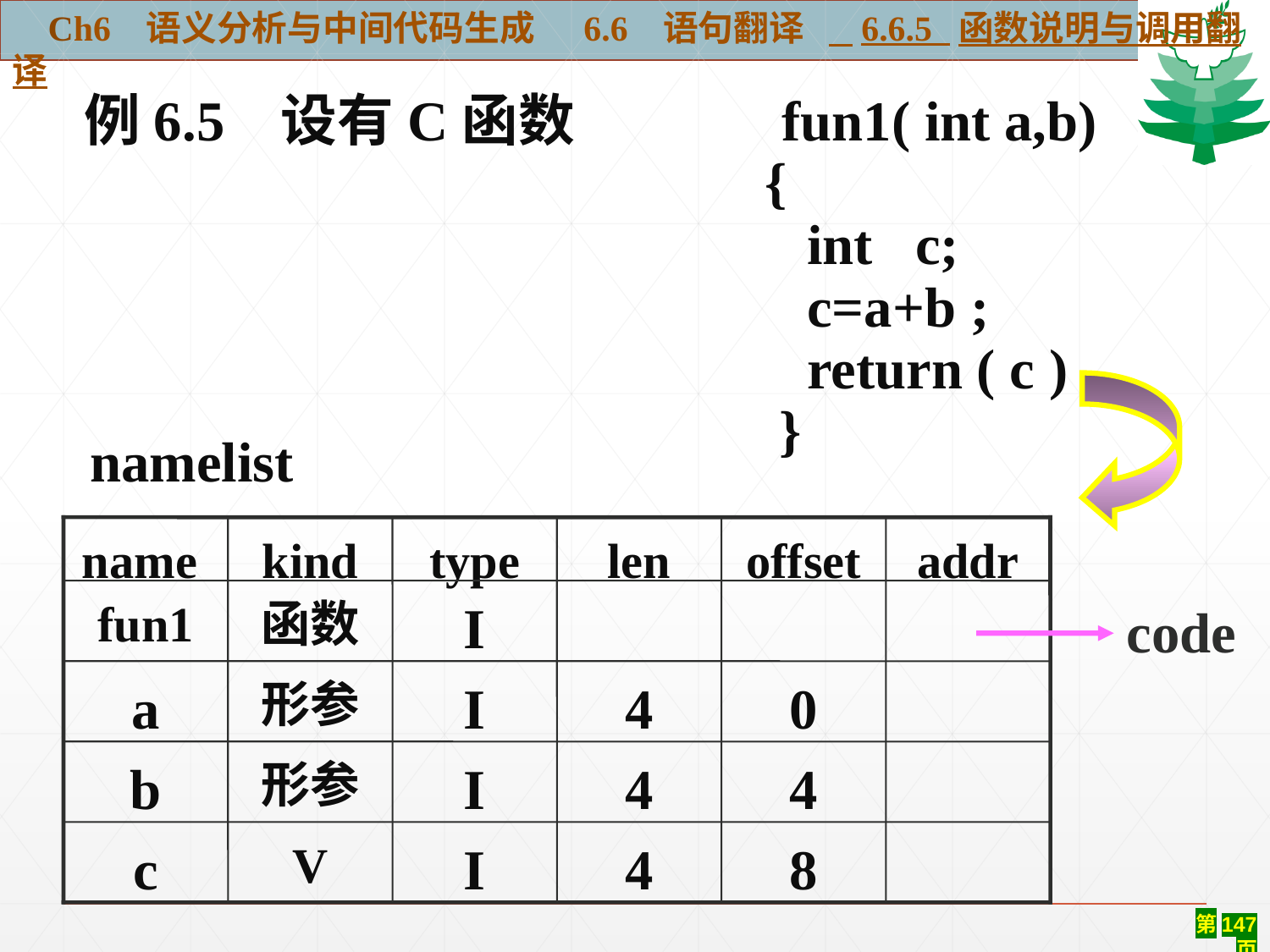

Ch6   语义分析与中间代码生成     6.6   语句翻译      6.6.5  函数说明与调用翻译
例6.5   设有C函数               fun1( int a,b)
                                                {
                                                   int   c;
                                                   c=a+b ;
                                                   return ( c )
                                                 }

 namelist
name

kind

type

len

offset

addr

fun1

函数
I

a

形参
I
4
0

b

形参
I
4
4

c

V
I
4
8

code